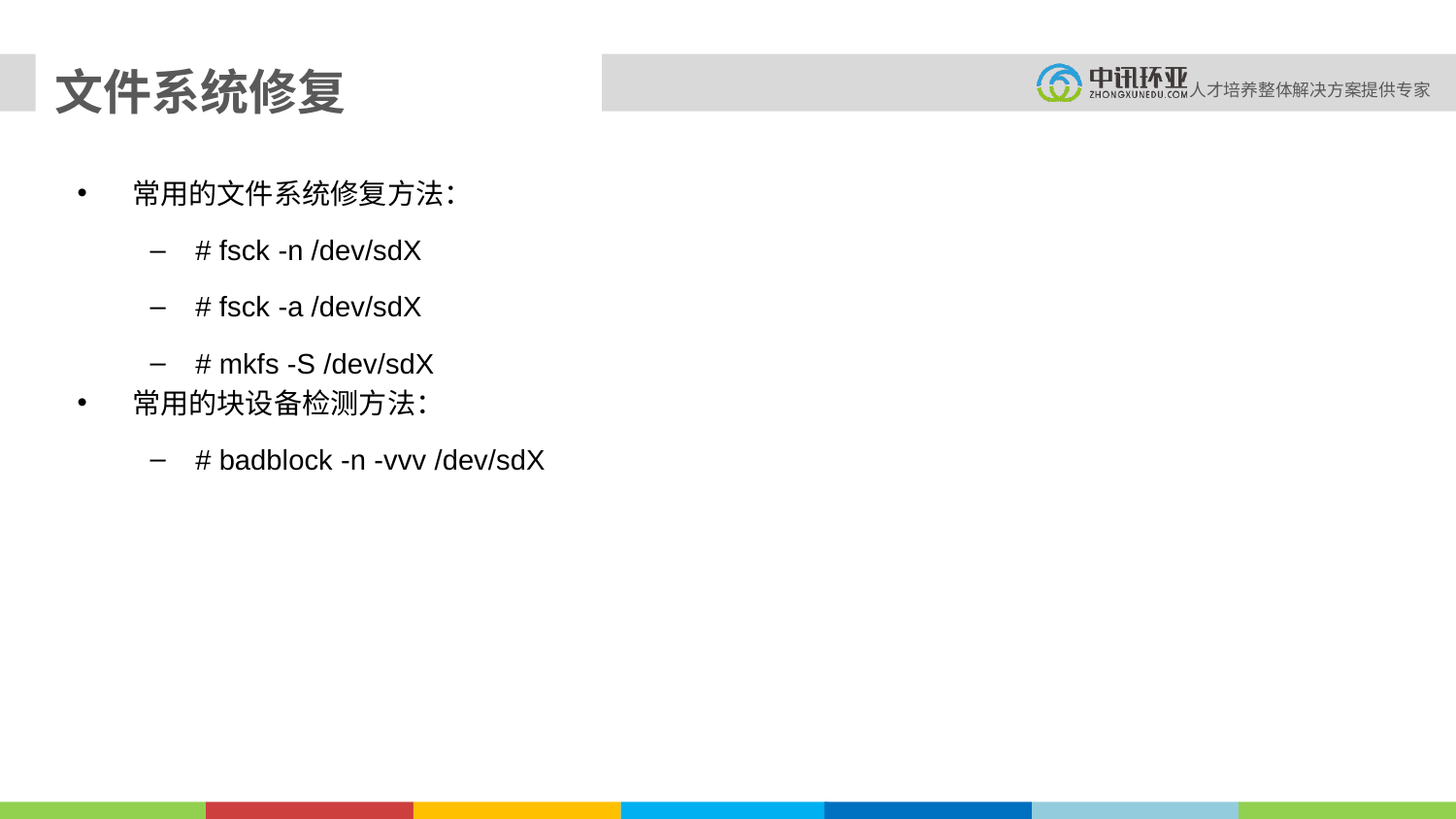

# 文件系统修复
常用的文件系统修复方法：
# fsck -n /dev/sdX
# fsck -a /dev/sdX
# mkfs -S /dev/sdX
常用的块设备检测方法：
# badblock -n -vvv /dev/sdX